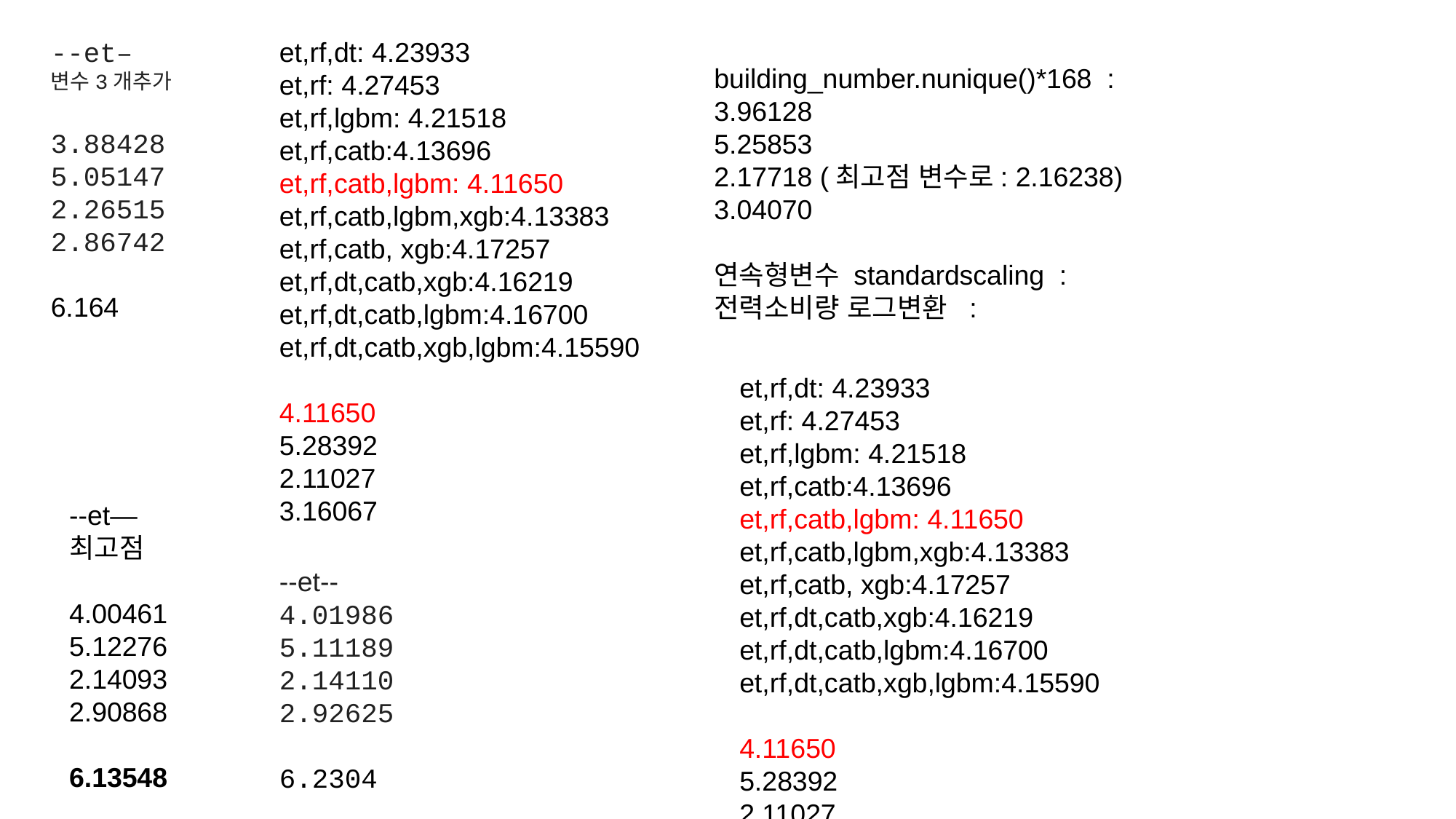

--et–
변수3개추가

3.88428
5.05147
2.26515
2.86742

6.164
et,rf,dt: 4.23933
et,rf: 4.27453
et,rf,lgbm: 4.21518
et,rf,catb:4.13696
et,rf,catb,lgbm: 4.11650
et,rf,catb,lgbm,xgb:4.13383
et,rf,catb, xgb:4.17257
et,rf,dt,catb,xgb:4.16219
et,rf,dt,catb,lgbm:4.16700
et,rf,dt,catb,xgb,lgbm:4.15590

4.11650
5.28392
2.11027
3.16067
building_number.nunique()*168  :
3.96128
5.25853
2.17718 (최고점 변수로: 2.16238)
3.04070

연속형변수 standardscaling  :
전력소비량 로그변환  :
et,rf,dt: 4.23933
et,rf: 4.27453
et,rf,lgbm: 4.21518
et,rf,catb:4.13696
et,rf,catb,lgbm: 4.11650
et,rf,catb,lgbm,xgb:4.13383
et,rf,catb, xgb:4.17257
et,rf,dt,catb,xgb:4.16219
et,rf,dt,catb,lgbm:4.16700
et,rf,dt,catb,xgb,lgbm:4.15590

4.11650
5.28392
2.11027
3.16067
--et—
최고점

4.00461
5.12276
2.14093
2.90868

6.13548
--et--
4.01986
5.11189
2.14110
2.92625

6.2304